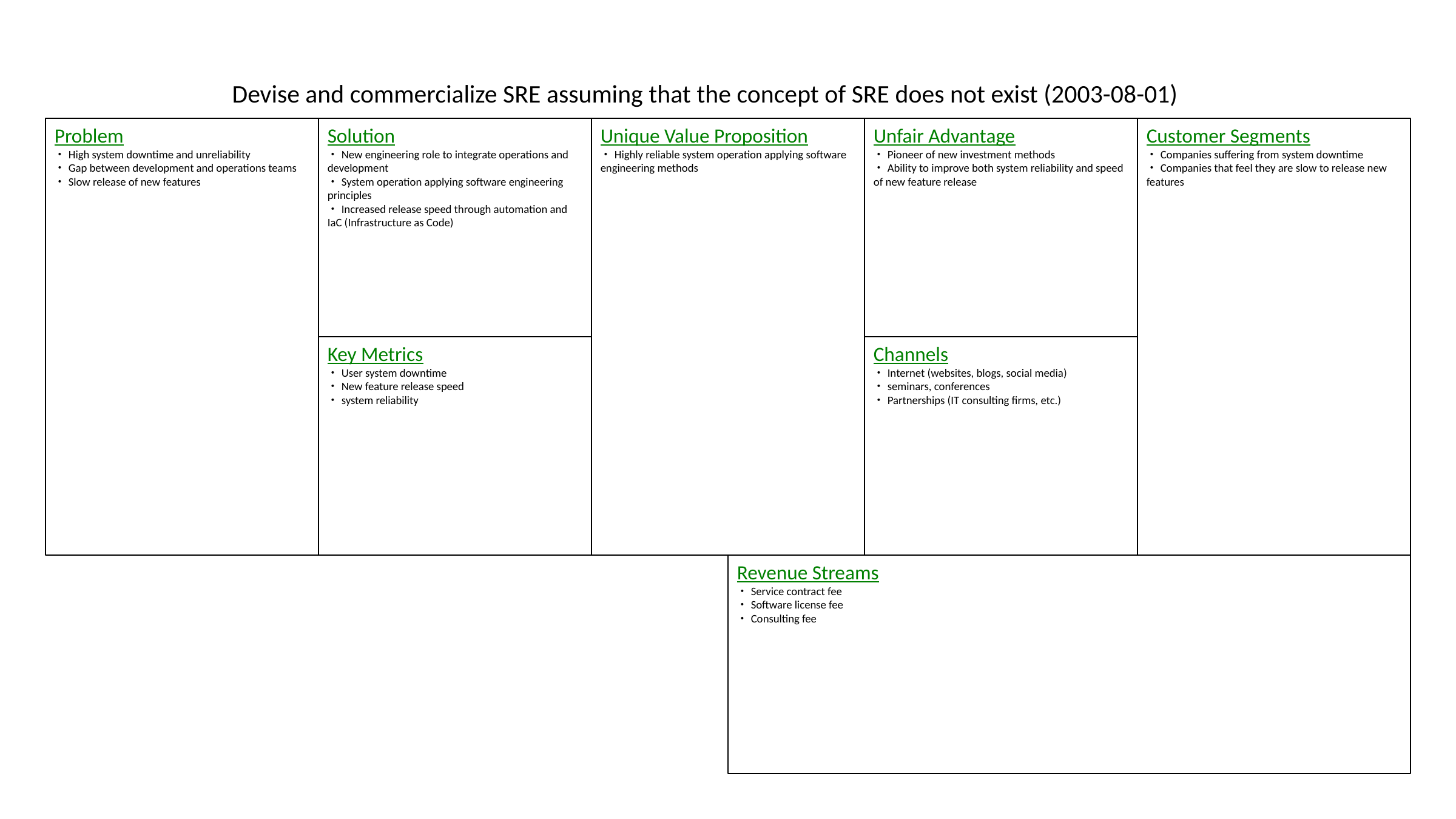

Devise and commercialize SRE assuming that the concept of SRE does not exist (2003-08-01)
Problem
・High system downtime and unreliability
・Gap between development and operations teams
・Slow release of new features
Solution
・New engineering role to integrate operations and development
・System operation applying software engineering principles
・Increased release speed through automation and IaC (Infrastructure as Code)
Unique Value Proposition
・Highly reliable system operation applying software engineering methods
Unfair Advantage
・Pioneer of new investment methods
・Ability to improve both system reliability and speed of new feature release
Customer Segments
・Companies suffering from system downtime
・Companies that feel they are slow to release new features
Key Metrics
・User system downtime
・New feature release speed
・system reliability
Channels
・Internet (websites, blogs, social media)
・seminars, conferences
・Partnerships (IT consulting firms, etc.)
Revenue Streams
・Service contract fee
・Software license fee
・Consulting fee